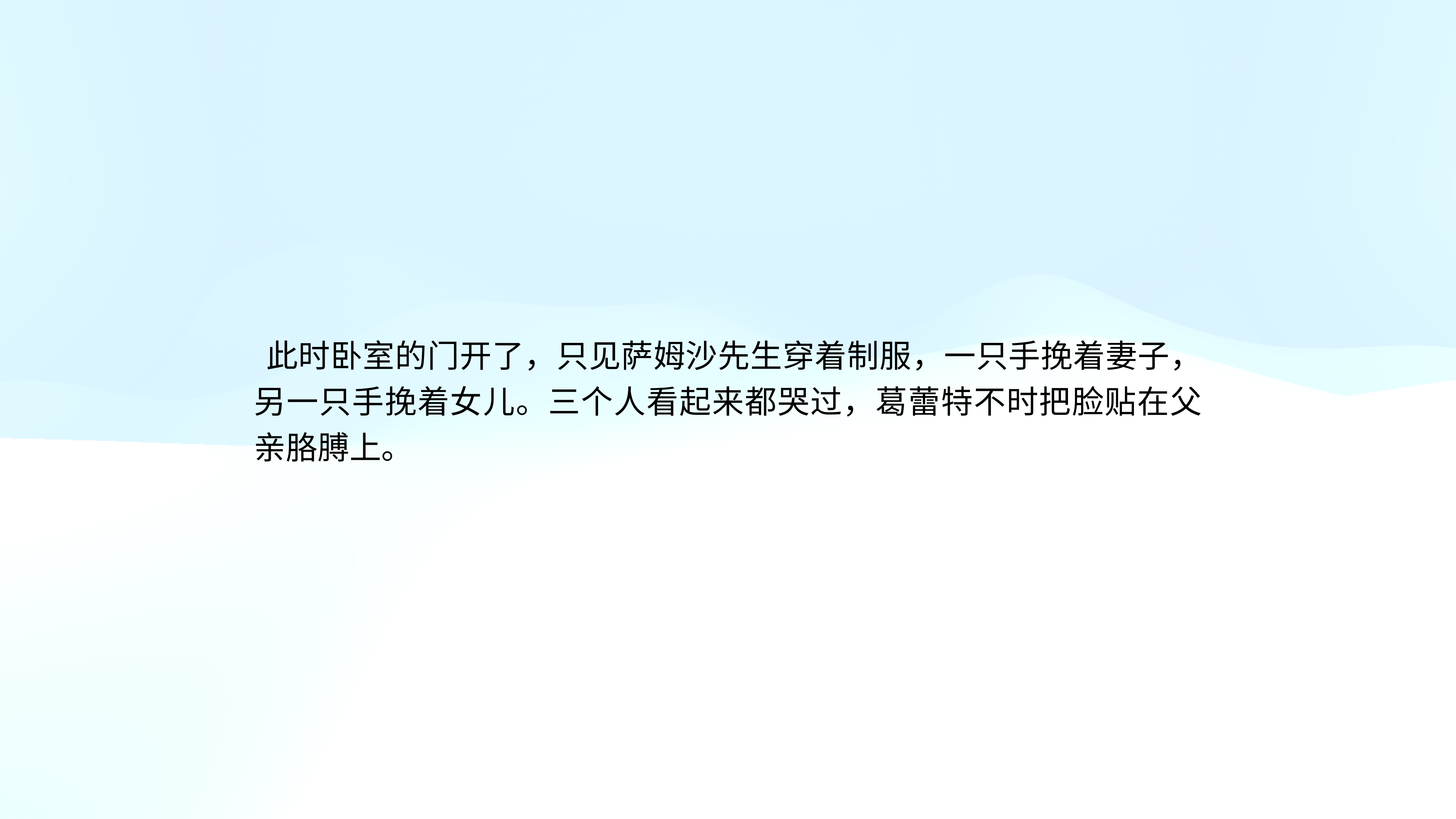

此时卧室的门开了，只见萨姆沙先生穿着制服，一只手挽着妻子，另一只手挽着女儿。三个人看起来都哭过，葛蕾特不时把脸贴在父亲胳膊上。